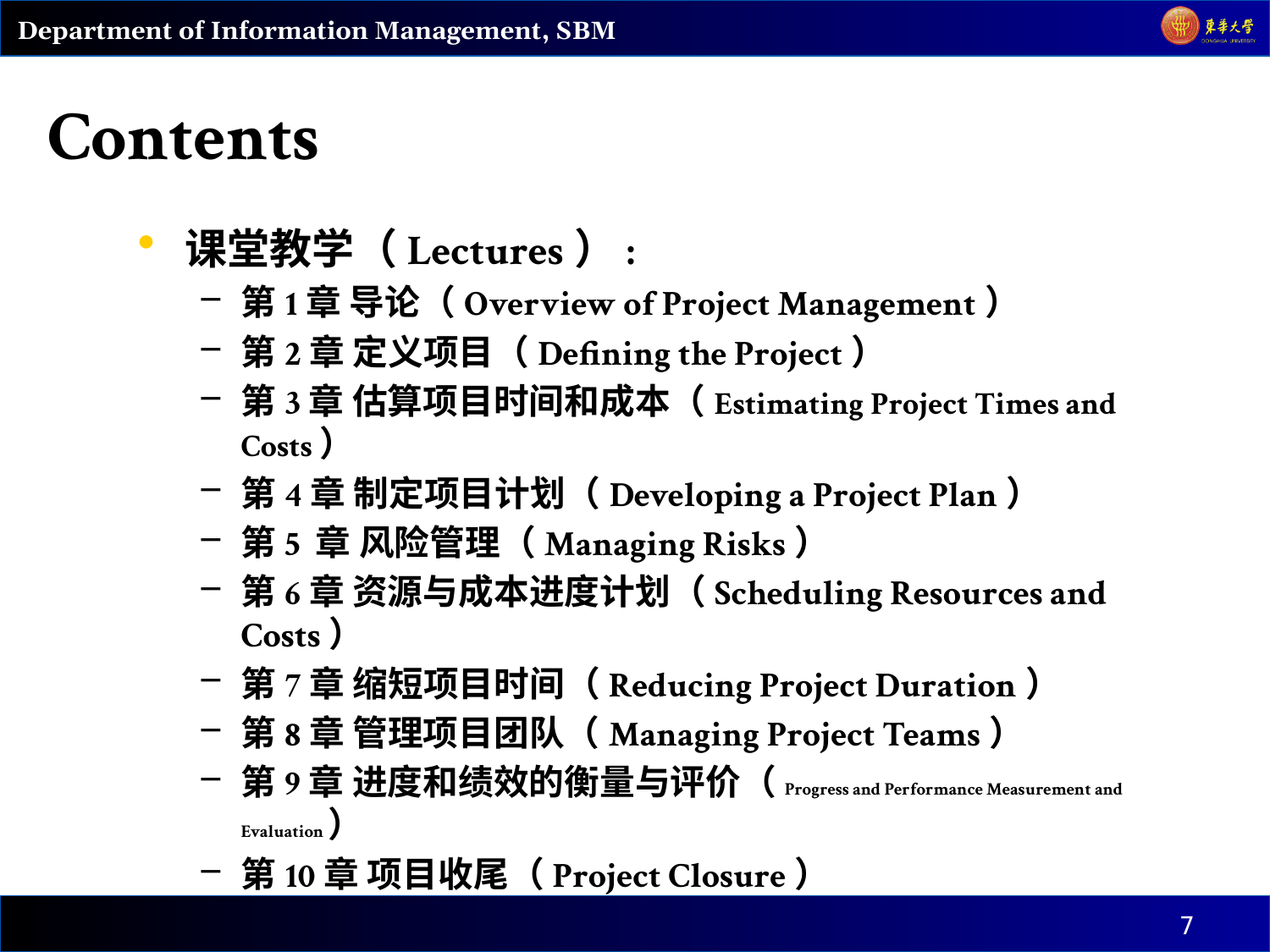

# Contents
课堂教学（Lectures）:
第1章 导论（Overview of Project Management）
第2章 定义项目（Defining the Project）
第3章 估算项目时间和成本（Estimating Project Times and Costs）
第4章 制定项目计划（Developing a Project Plan）
第5 章 风险管理（Managing Risks）
第6章 资源与成本进度计划（Scheduling Resources and Costs）
第7章 缩短项目时间（Reducing Project Duration）
第8章 管理项目团队（Managing Project Teams）
第9章 进度和绩效的衡量与评价（Progress and Performance Measurement and Evaluation）
第10章 项目收尾（Project Closure）
7